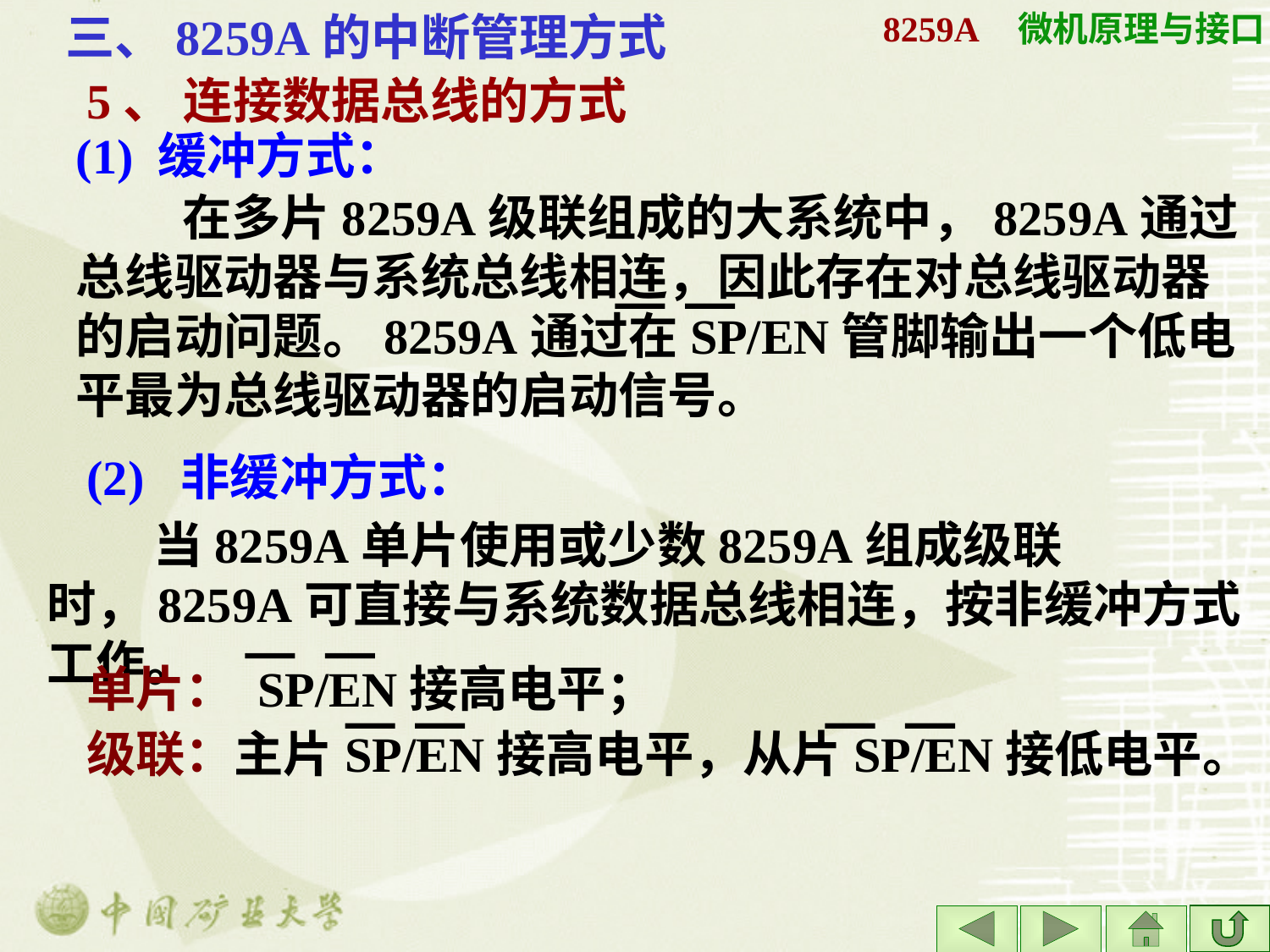

三、8259A的中断管理方式
5、 连接数据总线的方式
# 8259A
(1) 缓冲方式：
在多片8259A级联组成的大系统中，8259A通过总线驱动器与系统总线相连，因此存在对总线驱动器的启动问题。8259A通过在SP/EN管脚输出一个低电平最为总线驱动器的启动信号。

(2)  非缓冲方式：
当8259A单片使用或少数8259A组成级联时，8259A可直接与系统数据总线相连，按非缓冲方式工作。
单片： SP/EN接高电平；
级联：主片SP/EN接高电平，从片SP/EN接低电平。